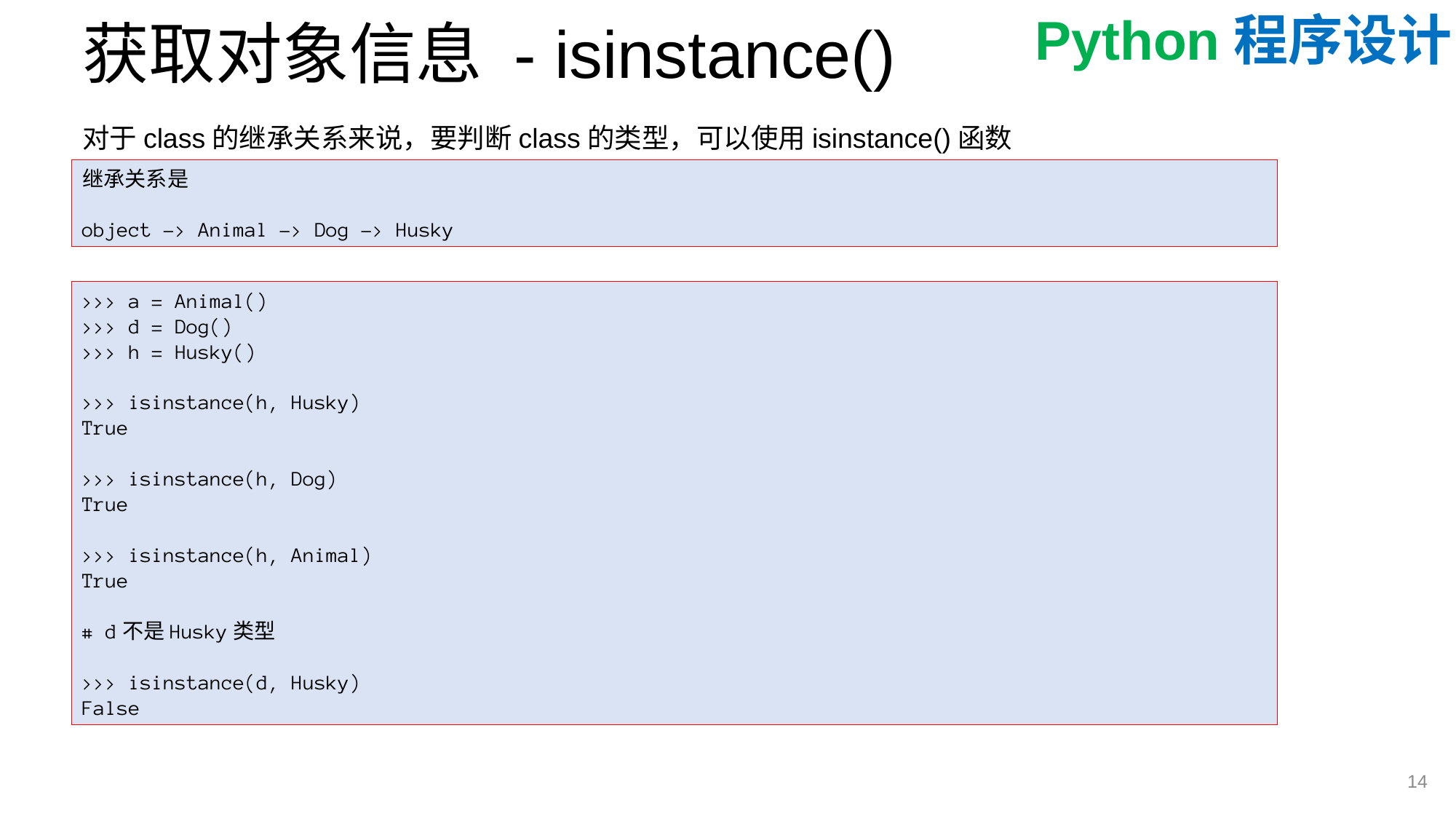

# 获取对象信息 - isinstance()
对于class的继承关系来说，要判断class的类型，可以使用isinstance()函数
继承关系是

object -> Animal -> Dog -> Husky
>>> a = Animal()
>>> d = Dog()
>>> h = Husky()

>>> isinstance(h, Husky)
True

>>> isinstance(h, Dog)
True

>>> isinstance(h, Animal)
True

# d不是Husky类型

>>> isinstance(d, Husky)
False
14